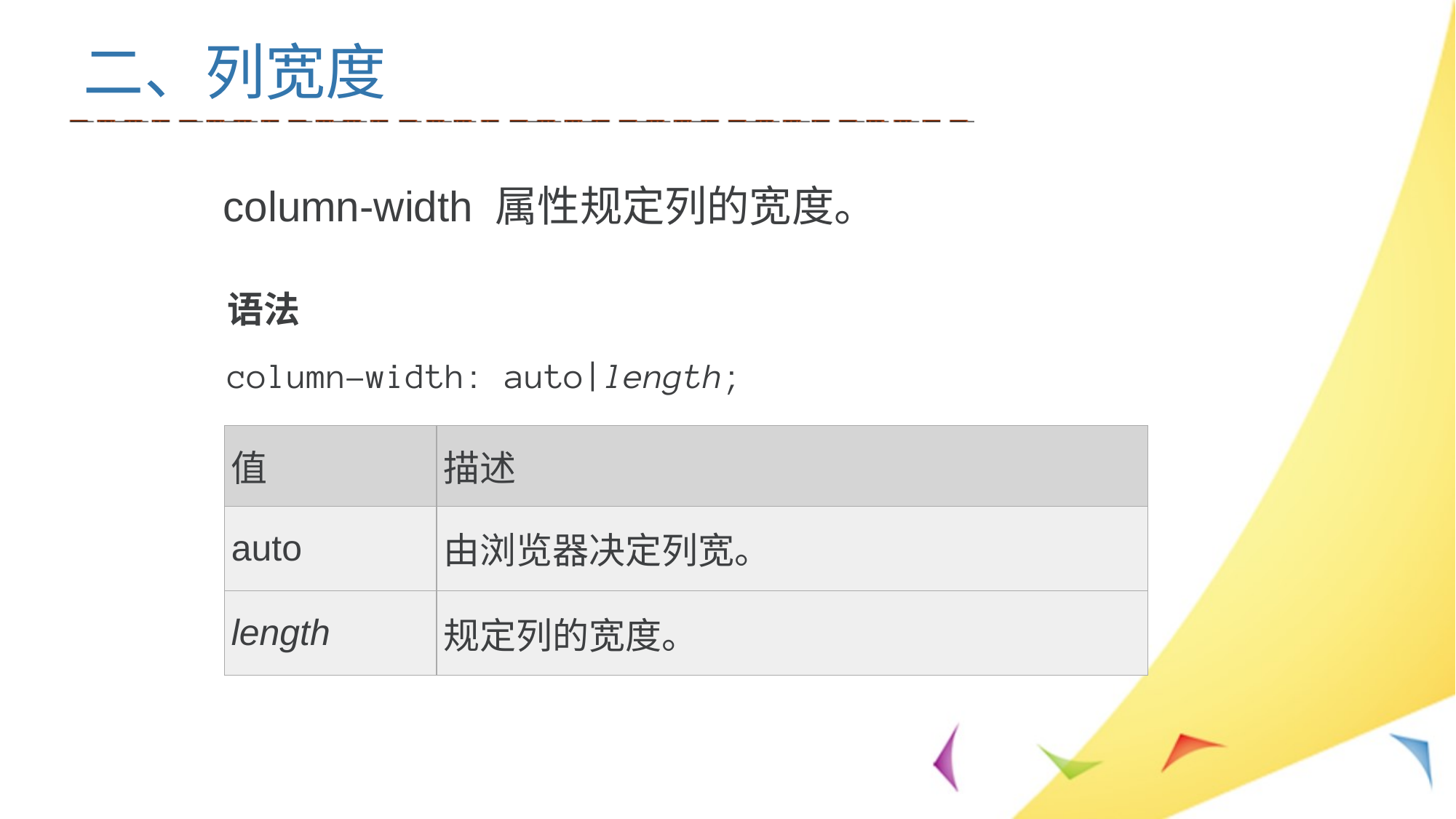

# 二、列宽度
column-width 属性规定列的宽度。
语法
column-width: auto|length;
| 值 | 描述 |
| --- | --- |
| auto | 由浏览器决定列宽。 |
| length | 规定列的宽度。 |